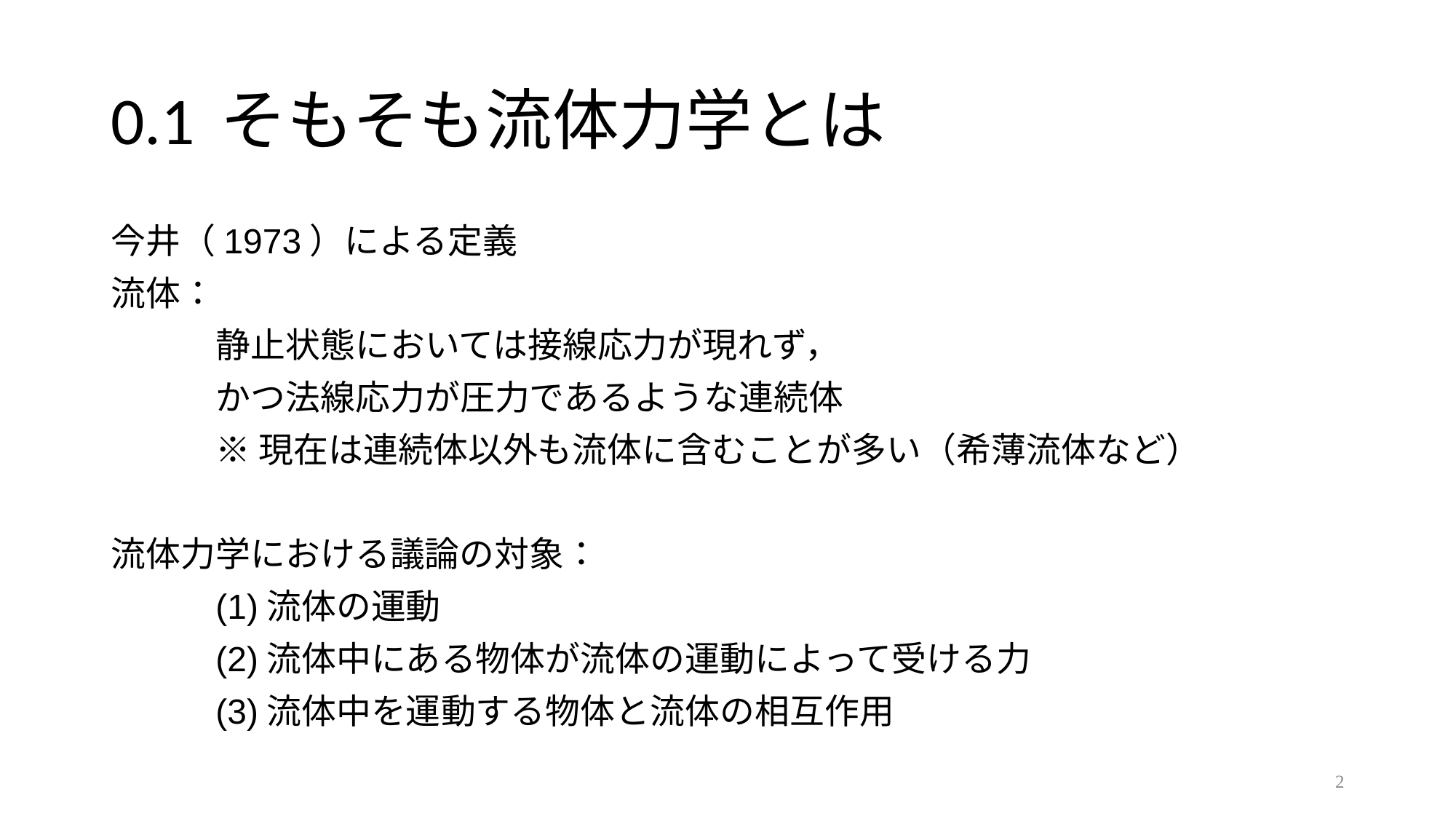

# 0.1	そもそも流体力学とは
今井（1973）による定義
流体：
	静止状態においては接線応力が現れず，
	かつ法線応力が圧力であるような連続体
	※現在は連続体以外も流体に含むことが多い（希薄流体など）

流体力学における議論の対象：
	(1)流体の運動
	(2)流体中にある物体が流体の運動によって受ける力
	(3)流体中を運動する物体と流体の相互作用

2